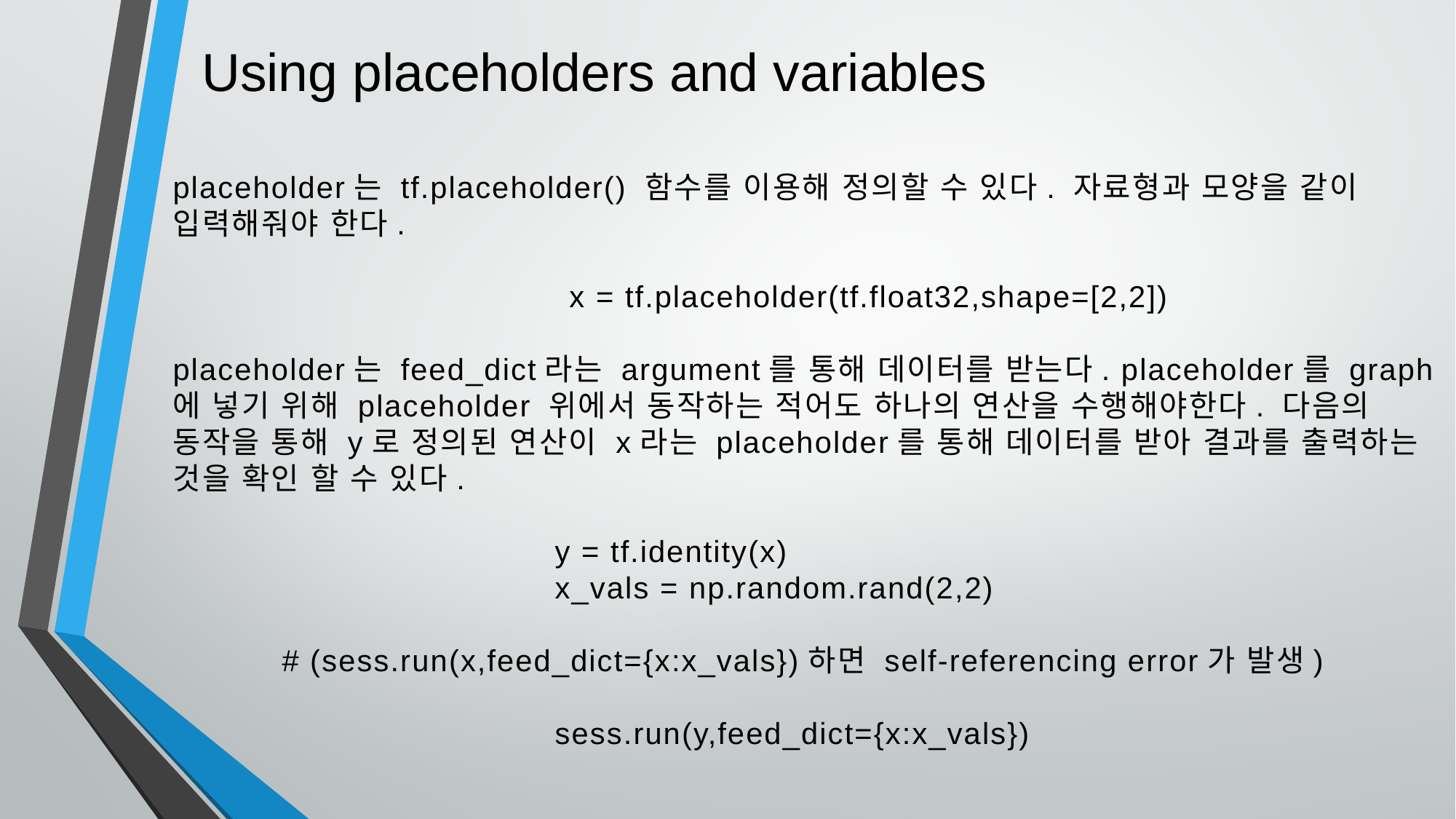

Using placeholders and variables
placeholder는 tf.placeholder() 함수를 이용해 정의할 수 있다. 자료형과 모양을 같이 입력해줘야 한다.

	x = tf.placeholder(tf.float32,shape=[2,2])

placeholder는 feed_dict라는 argument를 통해 데이터를 받는다. placeholder를 graph에 넣기 위해 placeholder 위에서 동작하는 적어도 하나의 연산을 수행해야한다. 다음의 동작을 통해 y로 정의된 연산이 x라는 placeholder를 통해 데이터를 받아 결과를 출력하는 것을 확인 할 수 있다.

y = tf.identity(x)
x_vals = np.random.rand(2,2)

# (sess.run(x,feed_dict={x:x_vals})하면 self-referencing error가 발생)

sess.run(y,feed_dict={x:x_vals})